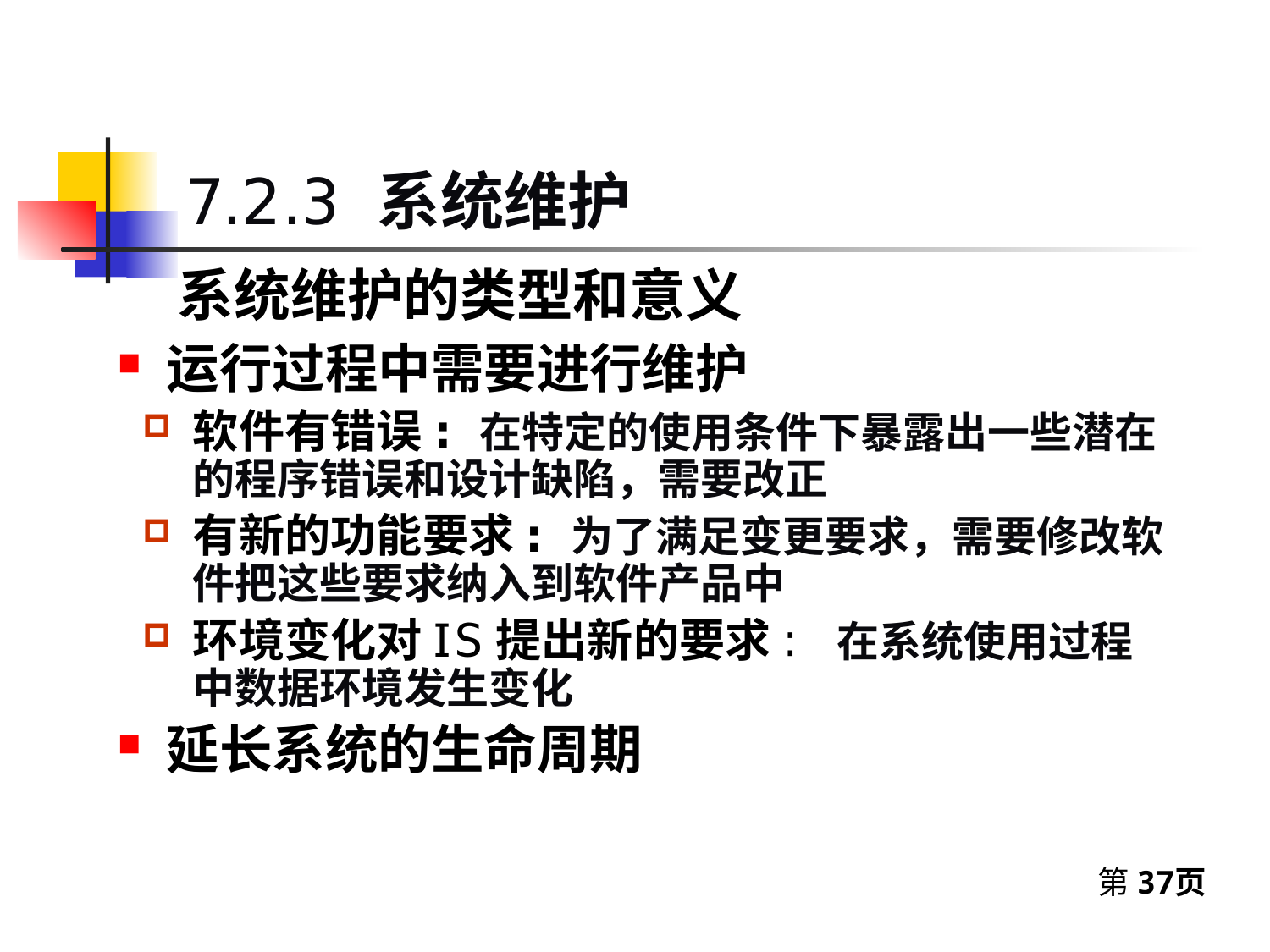

7.2.3 系统维护
# 系统维护的类型和意义
 运行过程中需要进行维护
软件有错误: 在特定的使用条件下暴露出一些潜在的程序错误和设计缺陷，需要改正
有新的功能要求: 为了满足变更要求，需要修改软件把这些要求纳入到软件产品中
环境变化对IS提出新的要求:  在系统使用过程中数据环境发生变化
 延长系统的生命周期